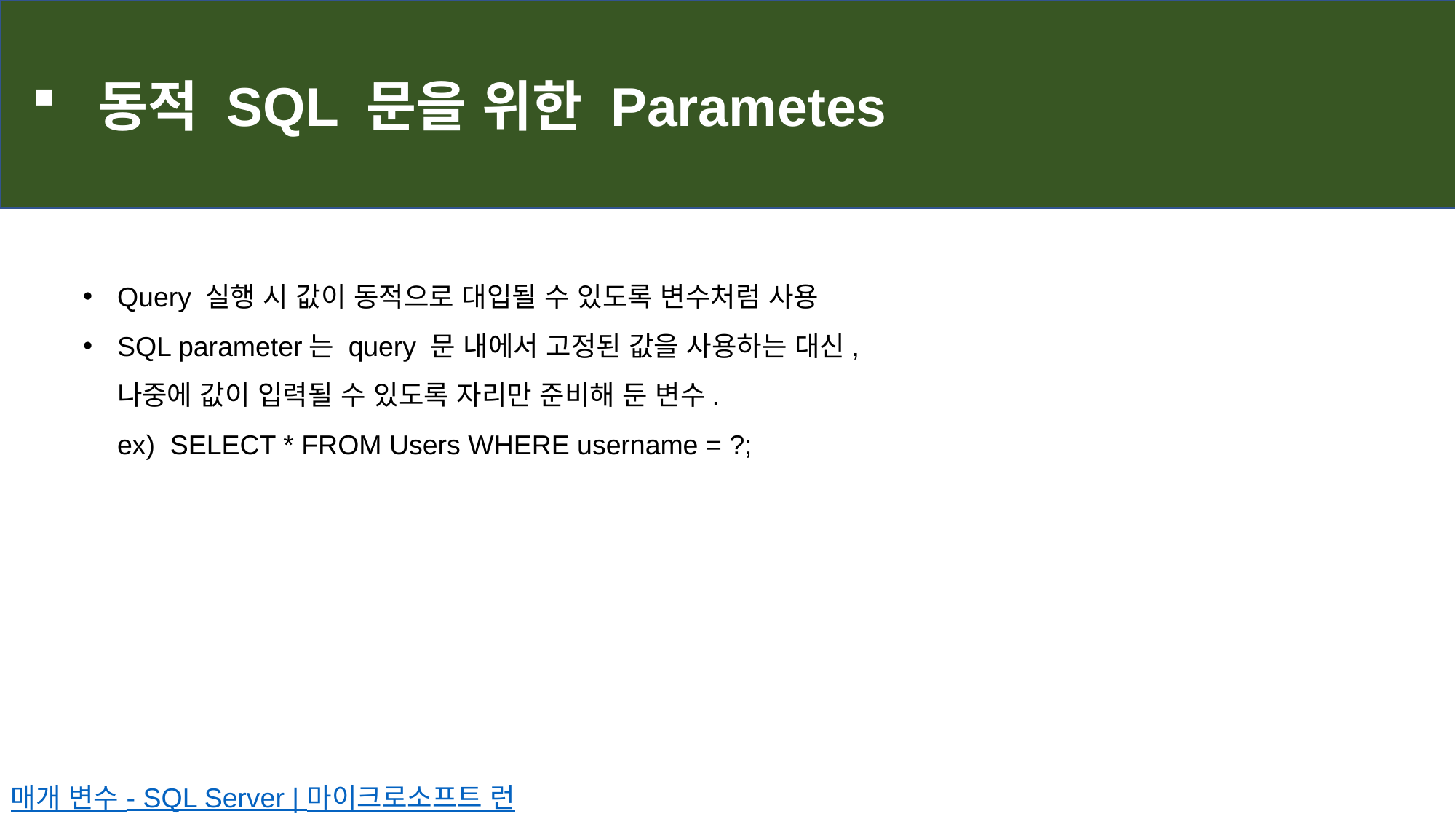

동적 SQL 문을 위한 Parametes
Query 실행 시 값이 동적으로 대입될 수 있도록 변수처럼 사용
SQL parameter는 query 문 내에서 고정된 값을 사용하는 대신,
나중에 값이 입력될 수 있도록 자리만 준비해 둔 변수.
ex)  SELECT * FROM Users WHERE username = ?;
매개 변수 - SQL Server | 마이크로소프트 런